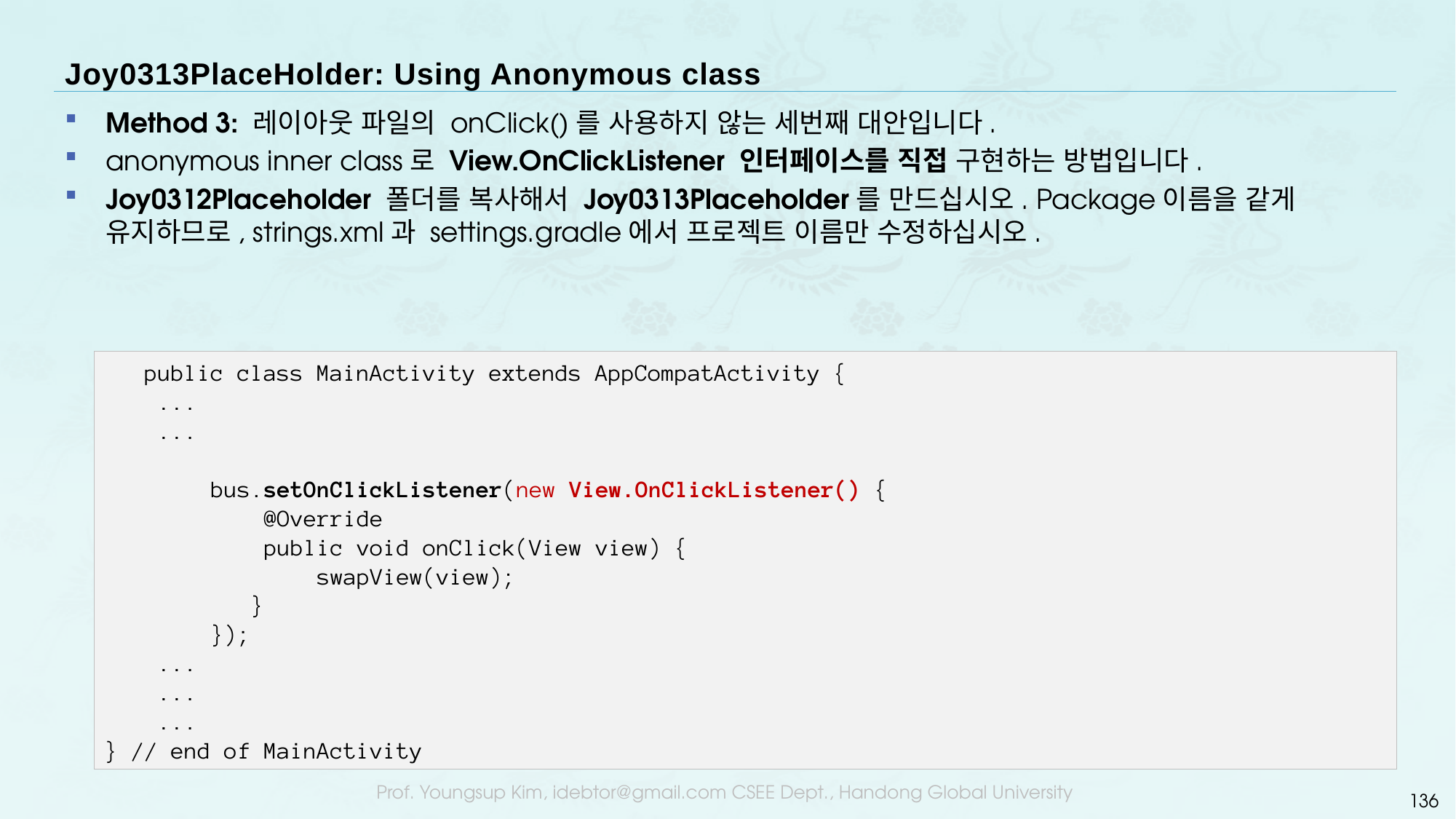

# Joy0313PlaceHolder: Using Anonymous class
Method 3: 레이아웃 파일의 onClick()를 사용하지 않는 세번째 대안입니다.
anonymous inner class로 View.OnClickListener 인터페이스를 직접 구현하는 방법입니다.
Joy0312Placeholder 폴더를 복사해서 Joy0313Placeholder를 만드십시오. Package이름을 같게 유지하므로, strings.xml과 settings.gradle에서 프로젝트 이름만 수정하십시오.

   public class MainActivity extends AppCompatActivity {
    ...
    ...

        bus.setOnClickListener(new View.OnClickListener() {
            @Override
            public void onClick(View view) {
                swapView(view);
           }
        });
    ...
    ...
    ...
} // end of MainActivity
136